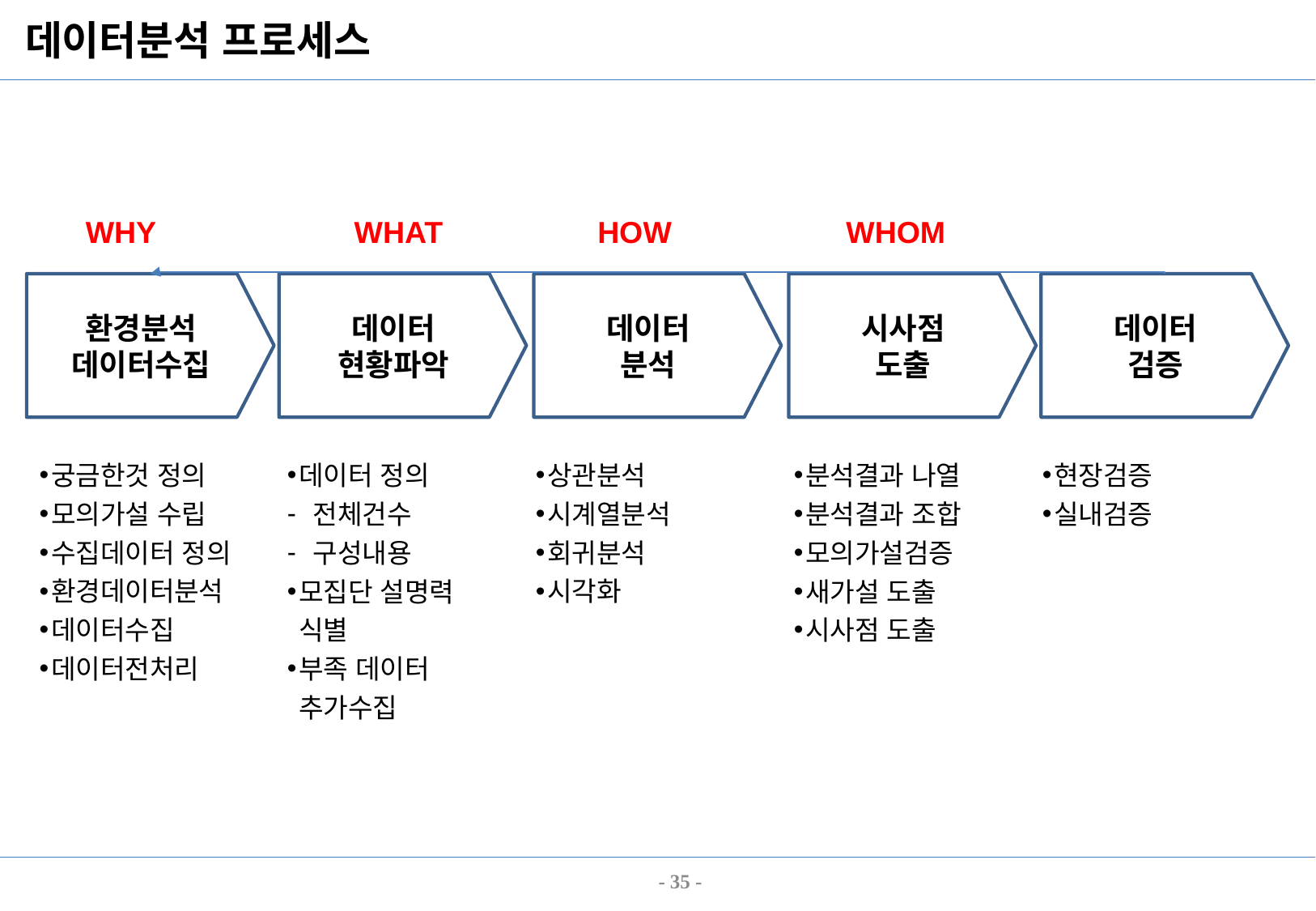

# 데이터분석 프로세스
WHY
WHAT
HOW
WHOM
환경분석
데이터수집
데이터
현황파악
데이터
분석
시사점
도출
데이터
검증
궁금한것 정의
모의가설 수립
수집데이터 정의
환경데이터분석
데이터수집
데이터전처리
데이터 정의
 전체건수
 구성내용
모집단 설명력 식별
부족 데이터 추가수집
상관분석
시계열분석
회귀분석
시각화
분석결과 나열
분석결과 조합
모의가설검증
새가설 도출
시사점 도출
현장검증
실내검증
- 35 -